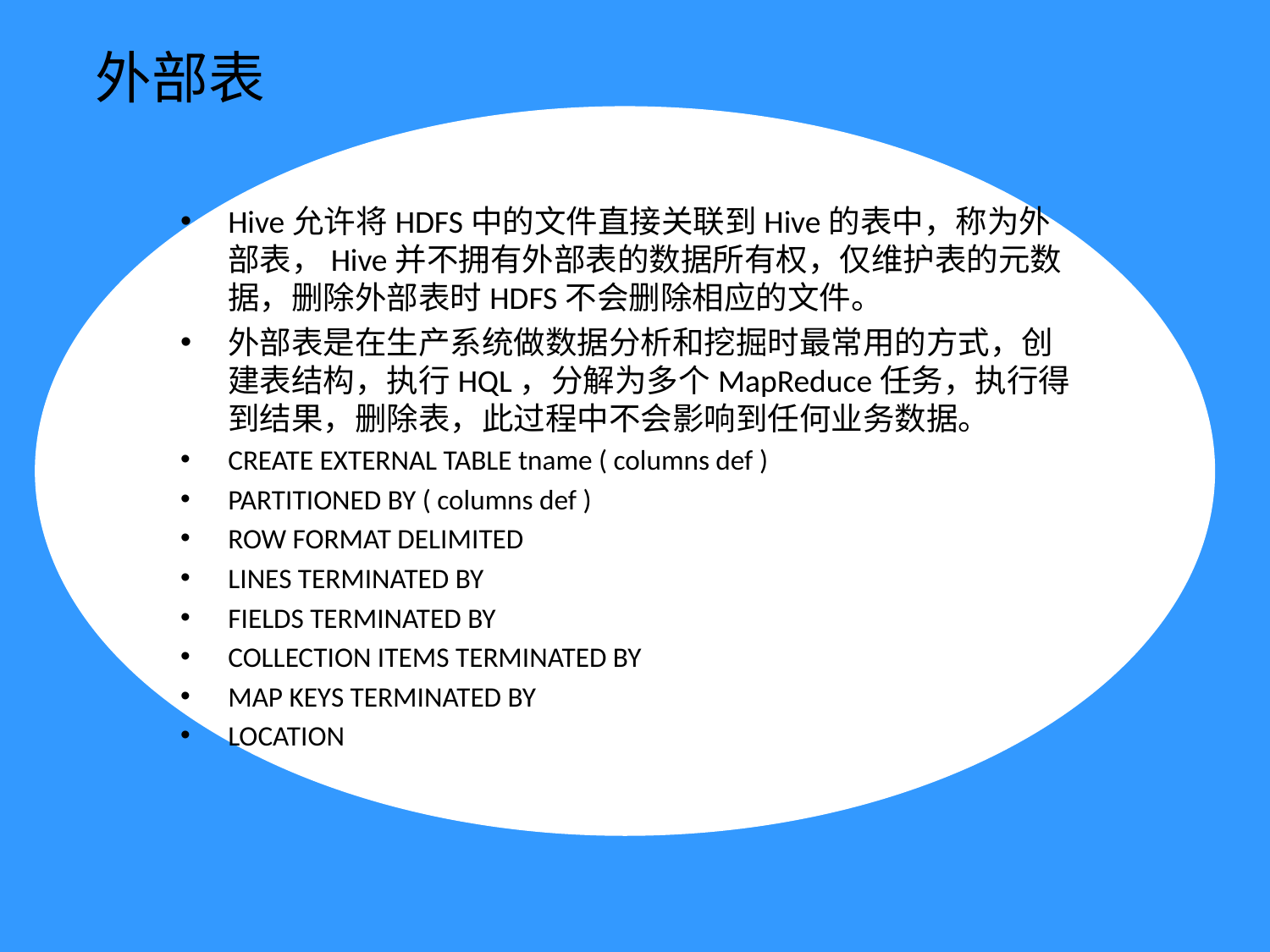

# 外部表
Hive允许将HDFS中的文件直接关联到Hive的表中，称为外部表，Hive并不拥有外部表的数据所有权，仅维护表的元数据，删除外部表时HDFS不会删除相应的文件。
外部表是在生产系统做数据分析和挖掘时最常用的方式，创建表结构，执行HQL，分解为多个MapReduce任务，执行得到结果，删除表，此过程中不会影响到任何业务数据。
CREATE EXTERNAL TABLE tname ( columns def )
PARTITIONED BY ( columns def )
ROW FORMAT DELIMITED
LINES TERMINATED BY
FIELDS TERMINATED BY
COLLECTION ITEMS TERMINATED BY
MAP KEYS TERMINATED BY
LOCATION